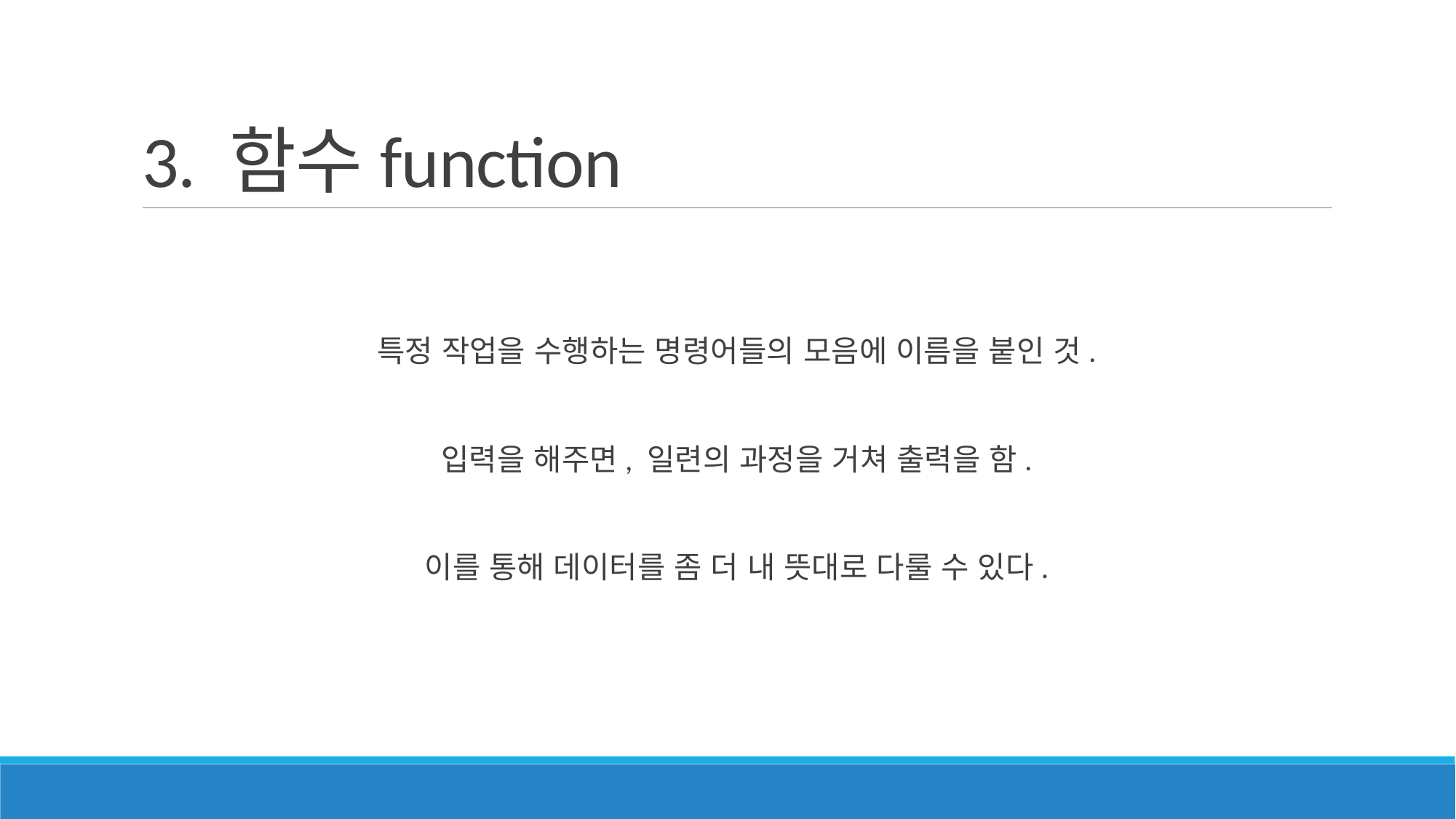

# 3. 함수function
특정 작업을 수행하는 명령어들의 모음에 이름을 붙인 것.

입력을 해주면, 일련의 과정을 거쳐 출력을 함.

이를 통해 데이터를 좀 더 내 뜻대로 다룰 수 있다.